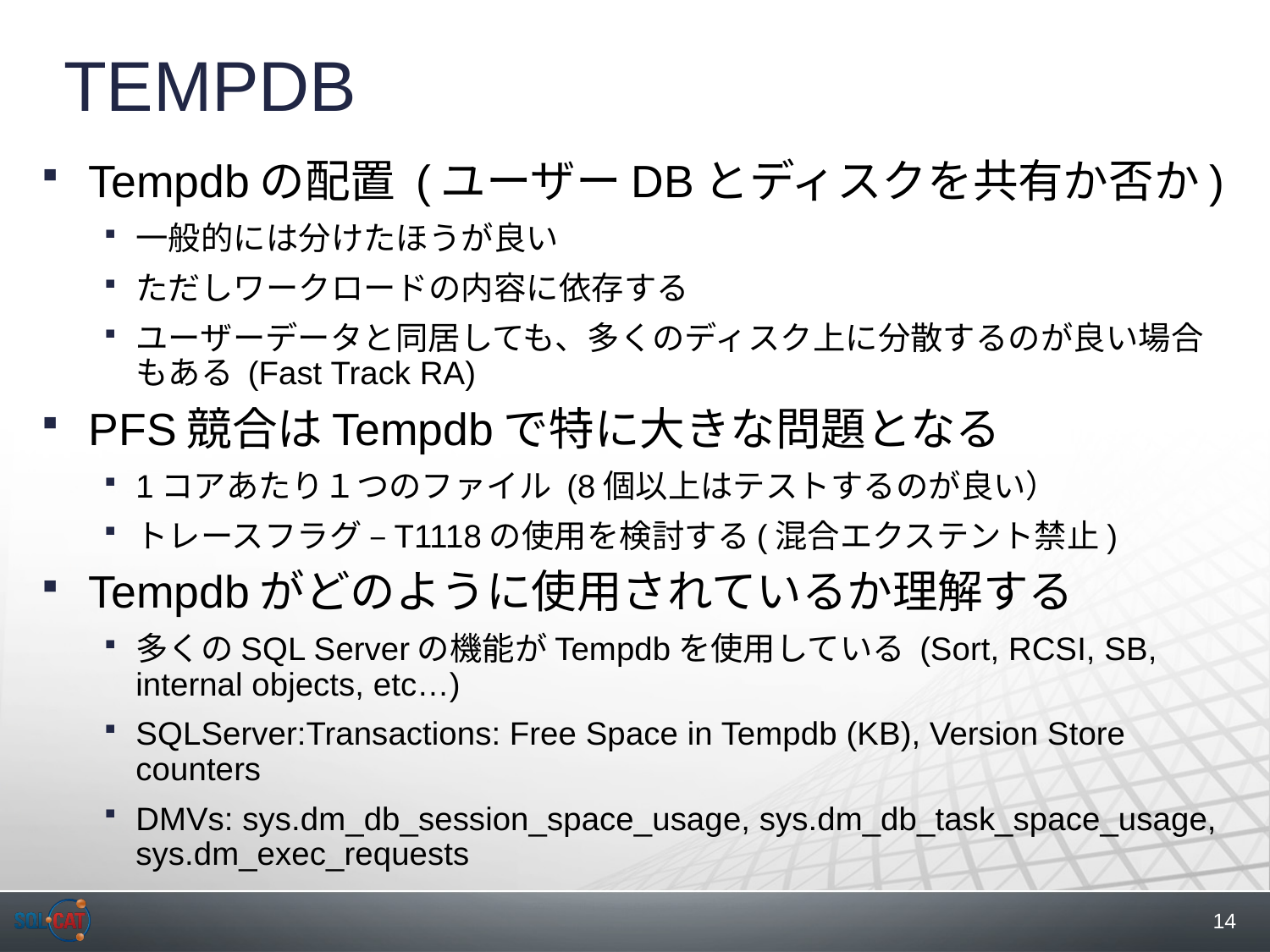

# TEMPDB
Tempdbの配置 (ユーザーDBとディスクを共有か否か)
一般的には分けたほうが良い
ただしワークロードの内容に依存する
ユーザーデータと同居しても、多くのディスク上に分散するのが良い場合もある (Fast Track RA)
PFS競合はTempdbで特に大きな問題となる
1コアあたり１つのファイル (8個以上はテストするのが良い）
トレースフラグ –T1118の使用を検討する(混合エクステント禁止)
Tempdbがどのように使用されているか理解する
多くのSQL Serverの機能がTempdbを使用している (Sort, RCSI, SB, internal objects, etc…)
SQLServer:Transactions: Free Space in Tempdb (KB), Version Store counters
DMVs: sys.dm_db_session_space_usage, sys.dm_db_task_space_usage, sys.dm_exec_requests